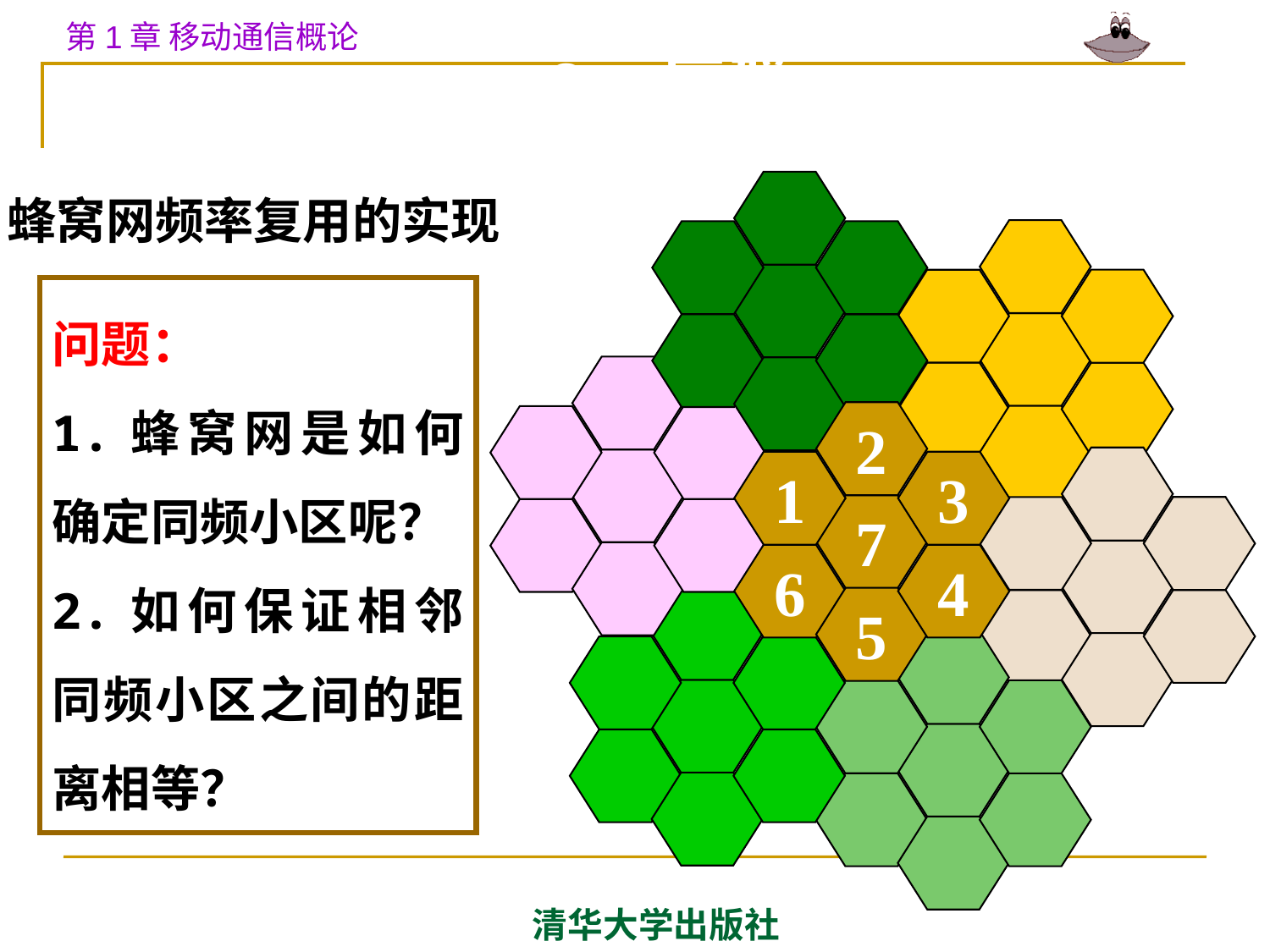

# 3、区群
蜂窝网频率复用的实现

问题：
1.蜂窝网是如何确定同频小区呢？
2.如何保证相邻同频小区之间的距离相等？

2
1
3
7
6
4
5